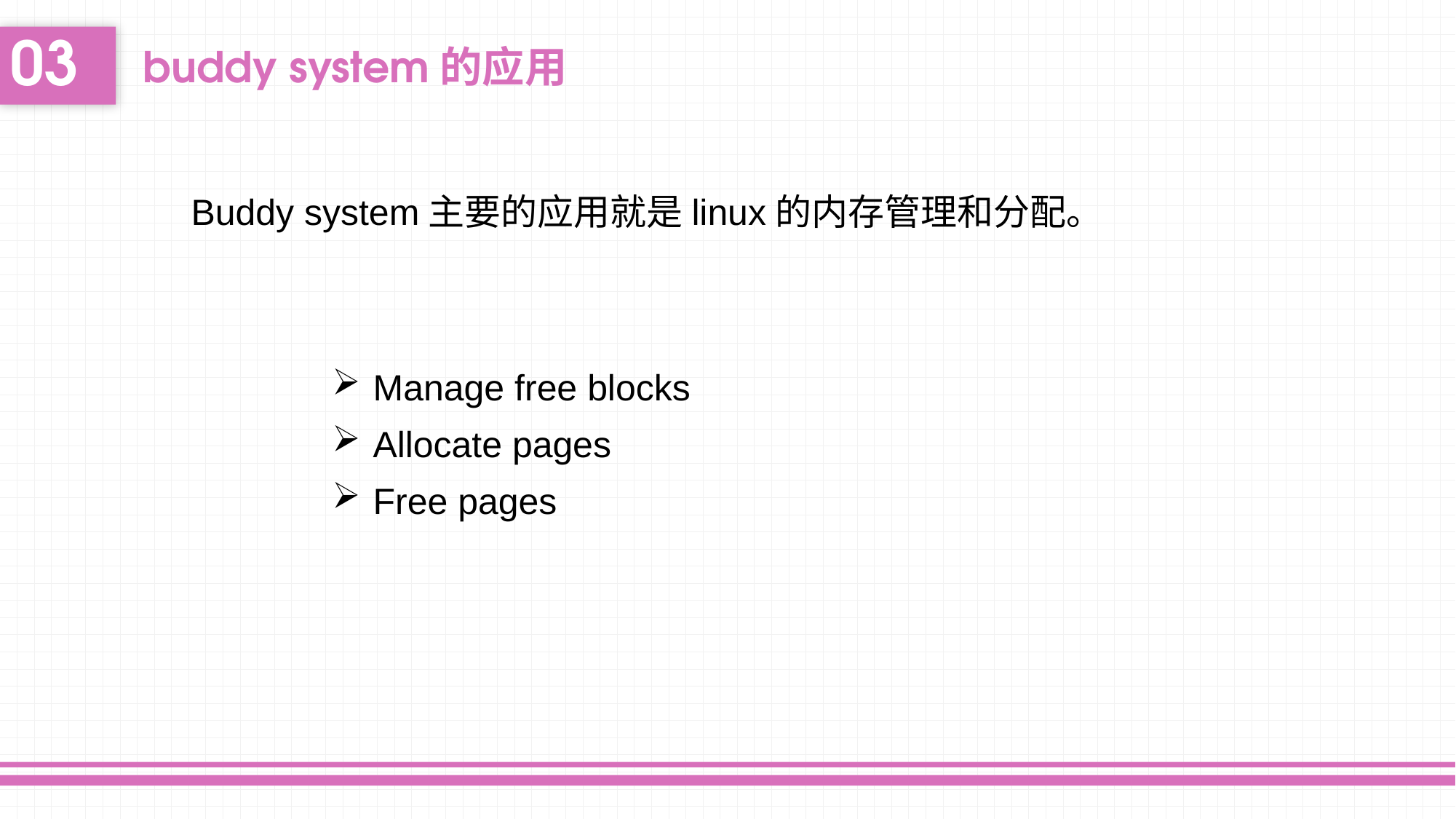

03
buddy system的应用
Buddy system主要的应用就是linux的内存管理和分配。
Manage free blocks
Allocate pages
Free pages